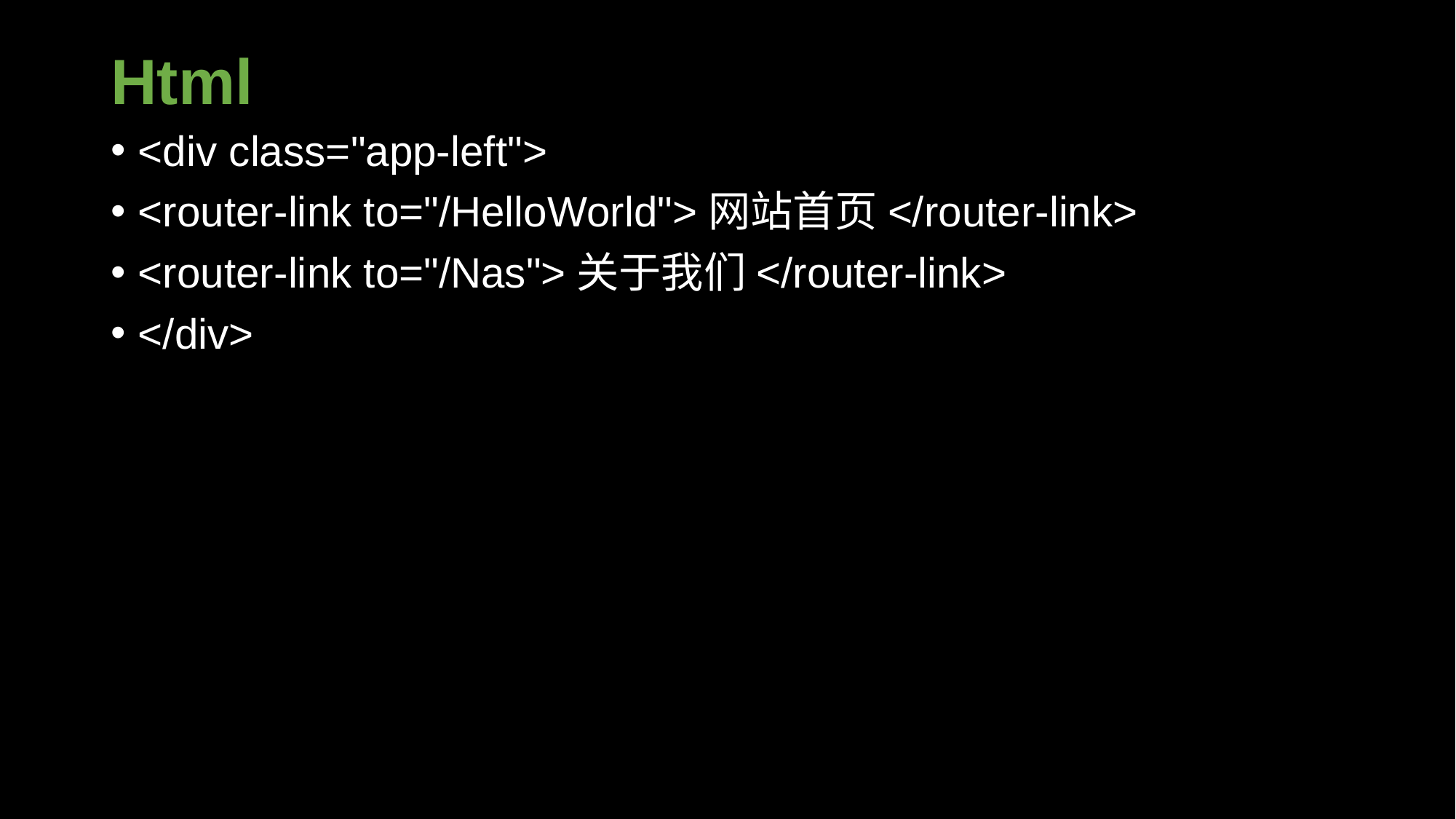

# Html
<div class="app-left">
<router-link to="/HelloWorld">网站首页</router-link>
<router-link to="/Nas">关于我们</router-link>
</div>